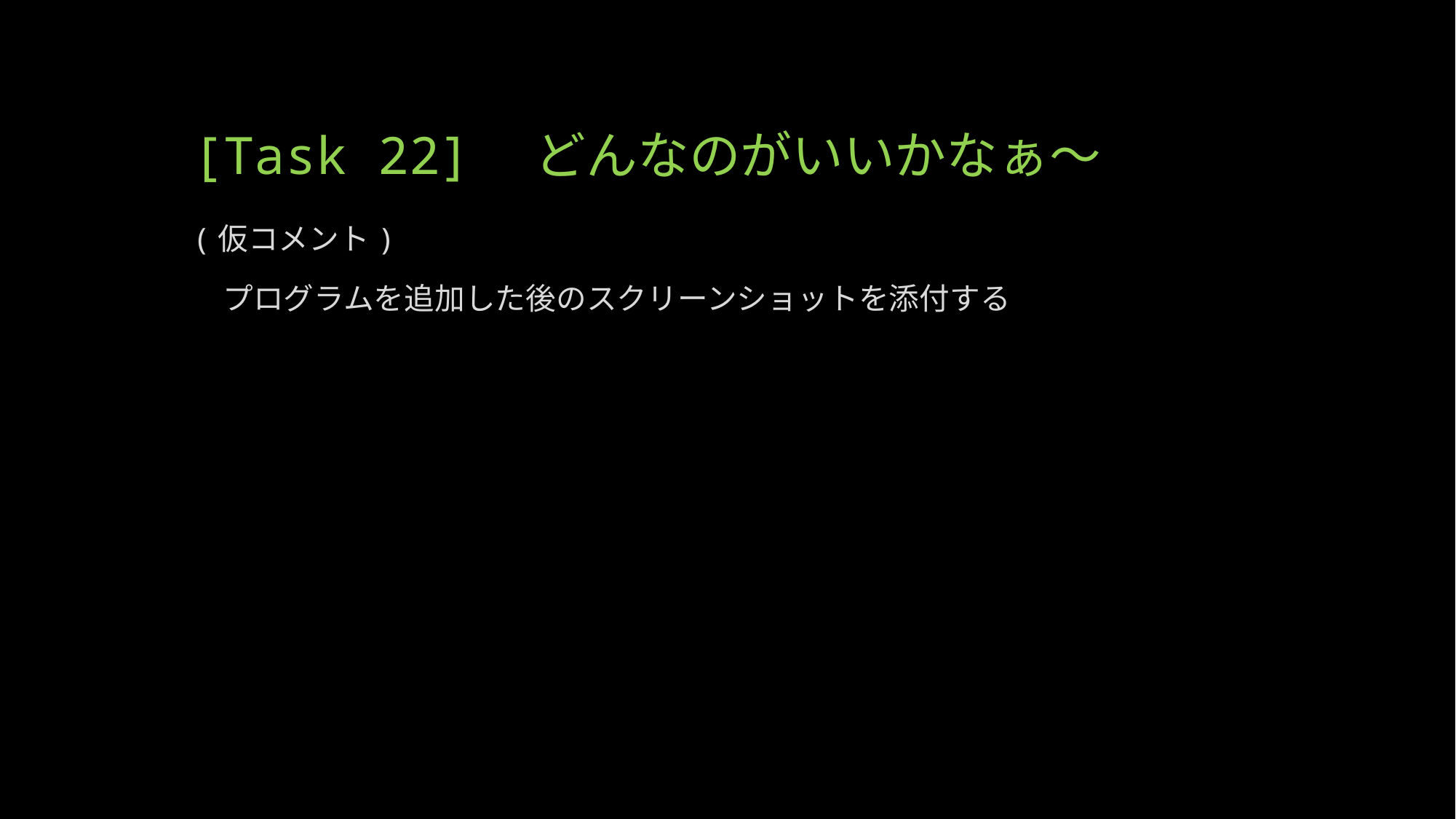

# [Task 22]　どんなのがいいかなぁ～
(仮コメント)
　プログラムを追加した後のスクリーンショットを添付する